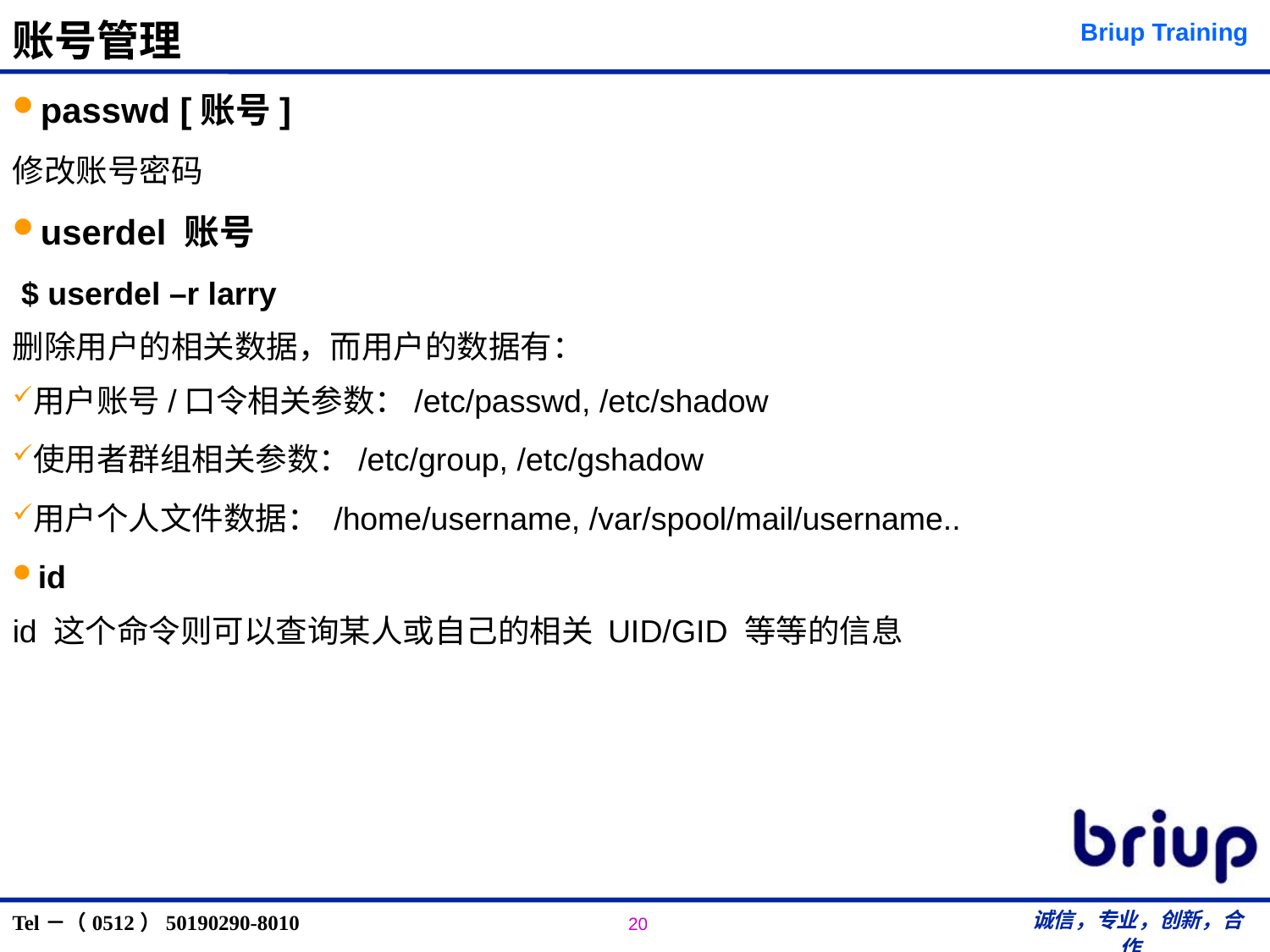

# 账号管理
passwd [账号]
修改账号密码
userdel 账号
 $ userdel –r larry
删除用户的相关数据，而用户的数据有：
用户账号/口令相关参数：/etc/passwd, /etc/shadow
使用者群组相关参数：/etc/group, /etc/gshadow
用户个人文件数据： /home/username, /var/spool/mail/username..
id
id 这个命令则可以查询某人或自己的相关 UID/GID 等等的信息